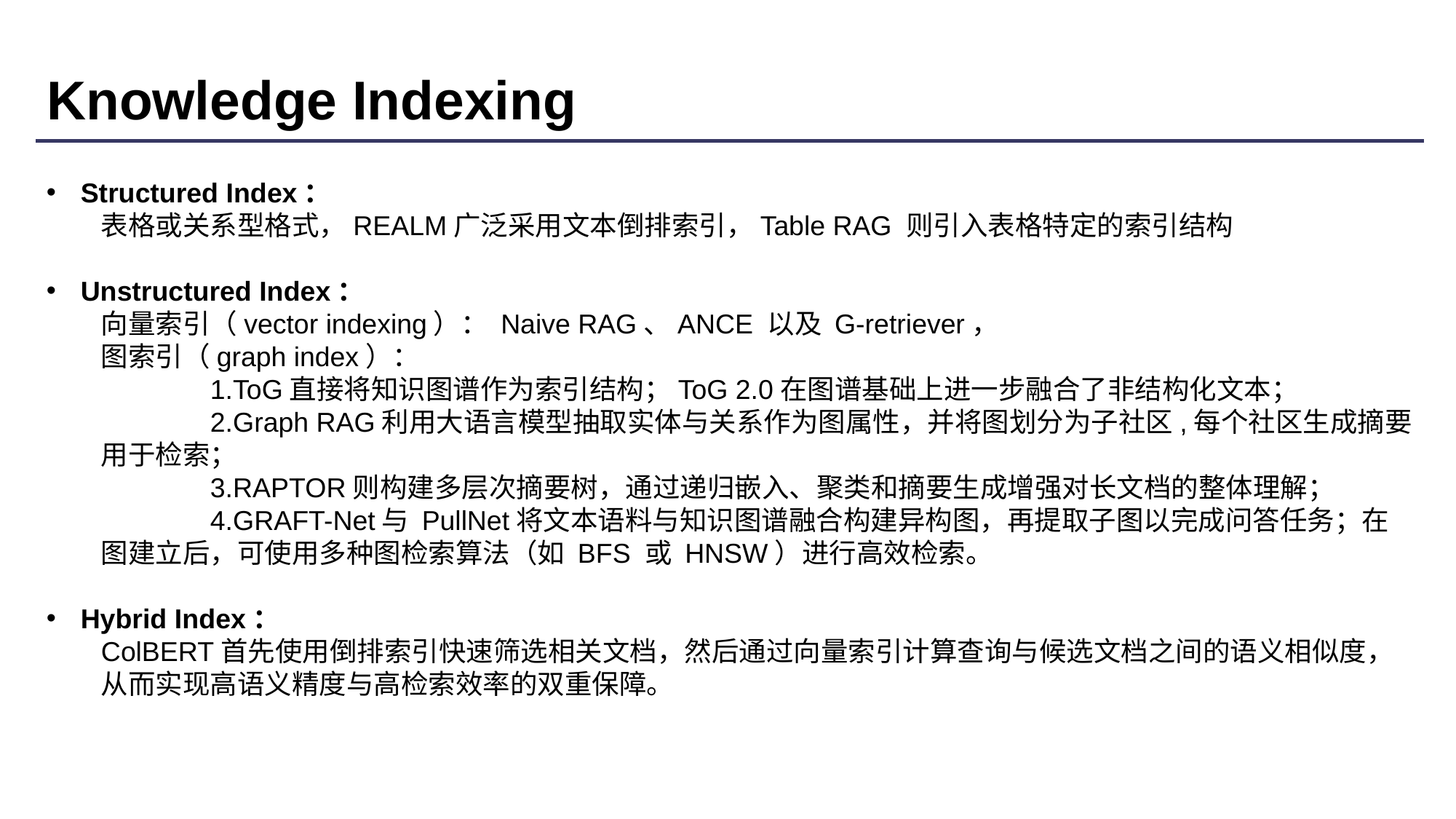

# Knowledge Indexing
Structured Index：
表格或关系型格式，REALM广泛采用文本倒排索引，Table RAG 则引入表格特定的索引结构

Unstructured Index：
向量索引（vector indexing）： Naive RAG、ANCE 以及 G-retriever，
图索引（graph index）：
	1.ToG直接将知识图谱作为索引结构；ToG 2.0在图谱基础上进一步融合了非结构化文本；
	2.Graph RAG利用大语言模型抽取实体与关系作为图属性，并将图划分为子社区,每个社区生成摘要用于检索；
	3.RAPTOR则构建多层次摘要树，通过递归嵌入、聚类和摘要生成增强对长文档的整体理解；
	4.GRAFT-Net与 PullNet将文本语料与知识图谱融合构建异构图，再提取子图以完成问答任务；在图建立后，可使用多种图检索算法（如 BFS 或 HNSW）进行高效检索。

Hybrid Index：
ColBERT首先使用倒排索引快速筛选相关文档，然后通过向量索引计算查询与候选文档之间的语义相似度，从而实现高语义精度与高检索效率的双重保障。
12